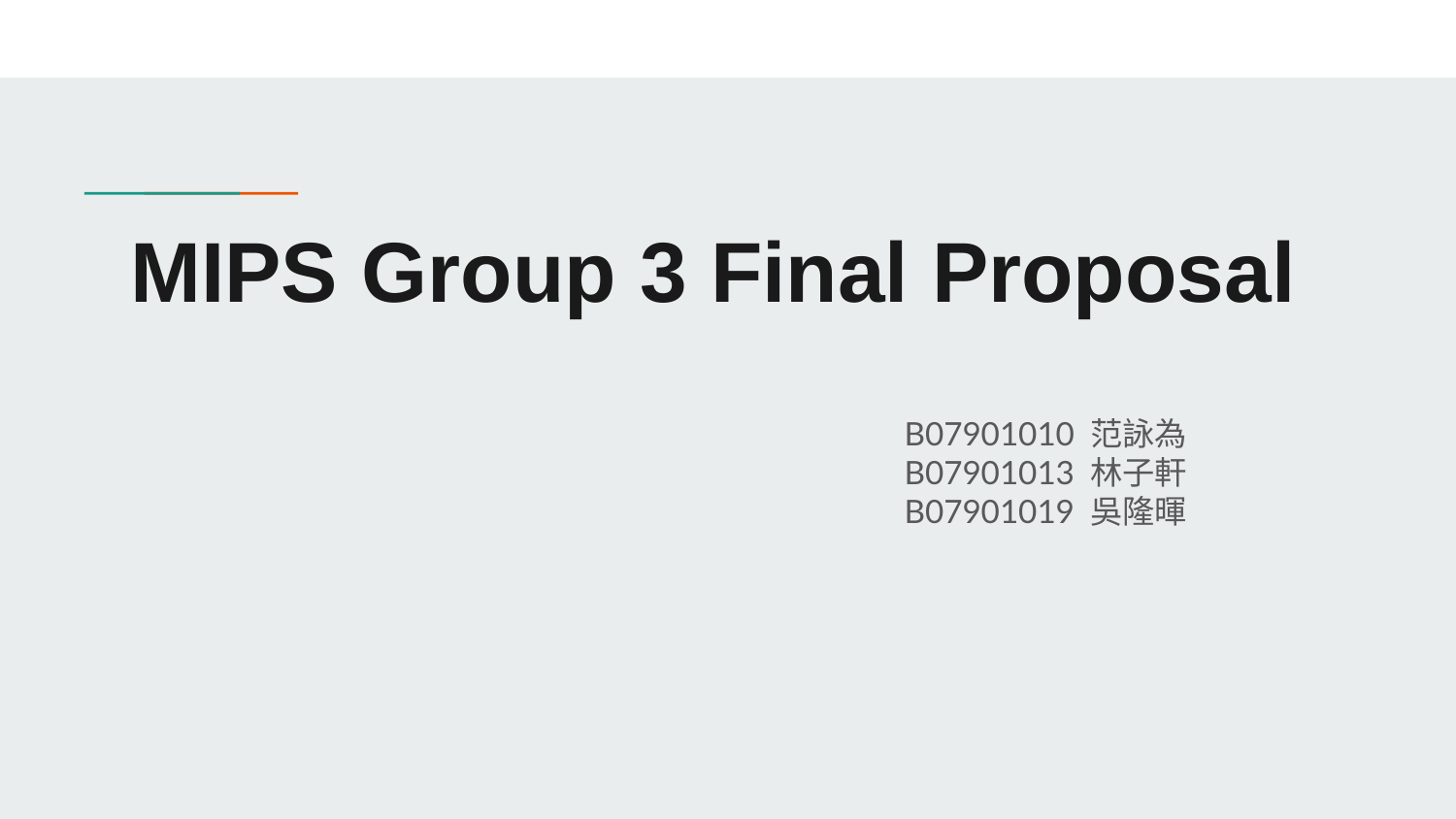

# MIPS Group 3 Final Proposal
B07901010 范詠為
B07901013 林子軒
B07901019 吳隆暉